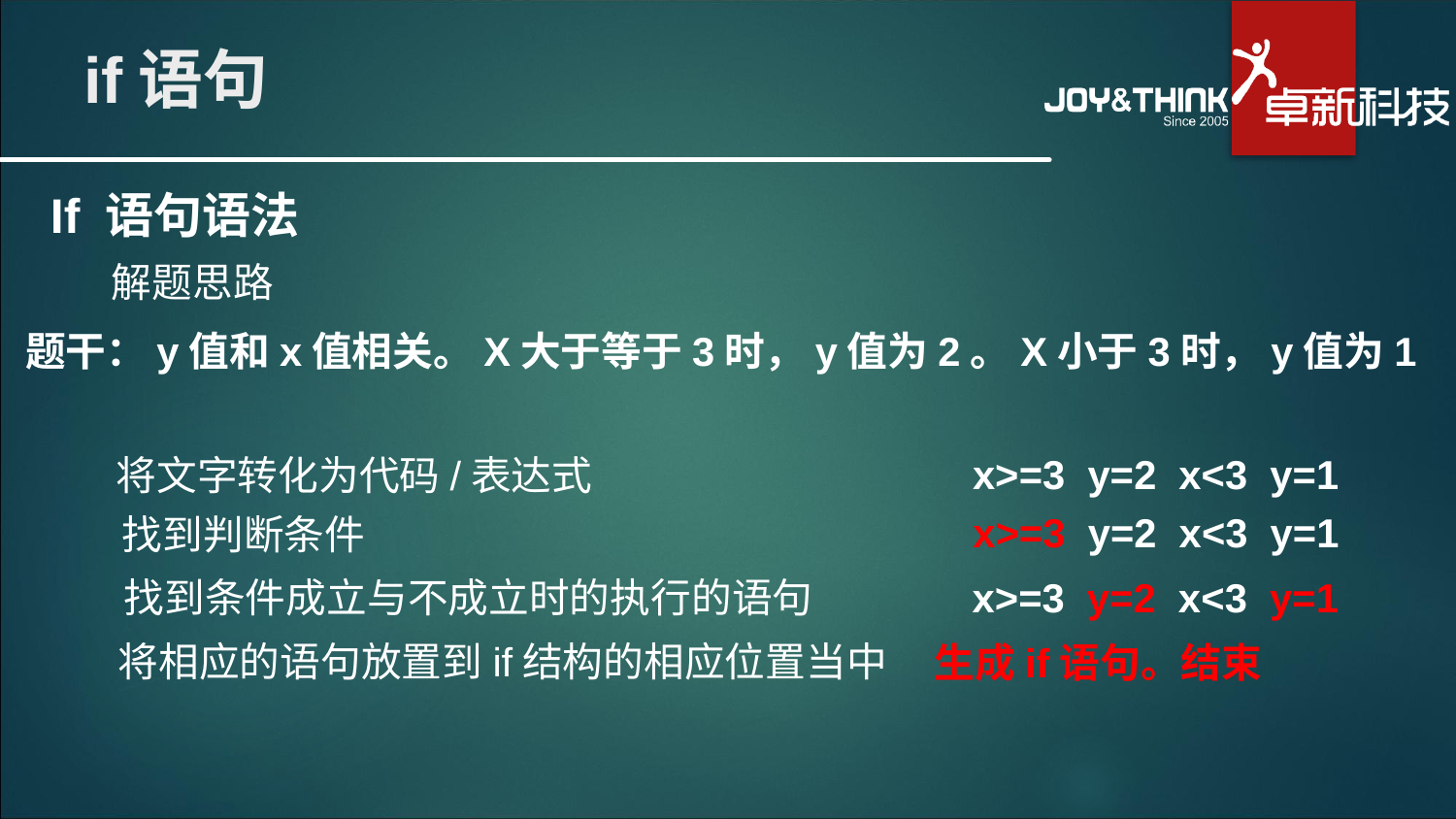

# if语句
If 语句语法
解题思路
题干：y值和x值相关。X大于等于3时，y值为2。X小于3时，y值为1
x>=3  y=2  x<3  y=1
将文字转化为代码/表达式
x>=3  y=2  x<3  y=1
找到判断条件
找到条件成立与不成立时的执行的语句
x>=3  y=2  x<3  y=1
将相应的语句放置到if结构的相应位置当中
生成if语句。结束